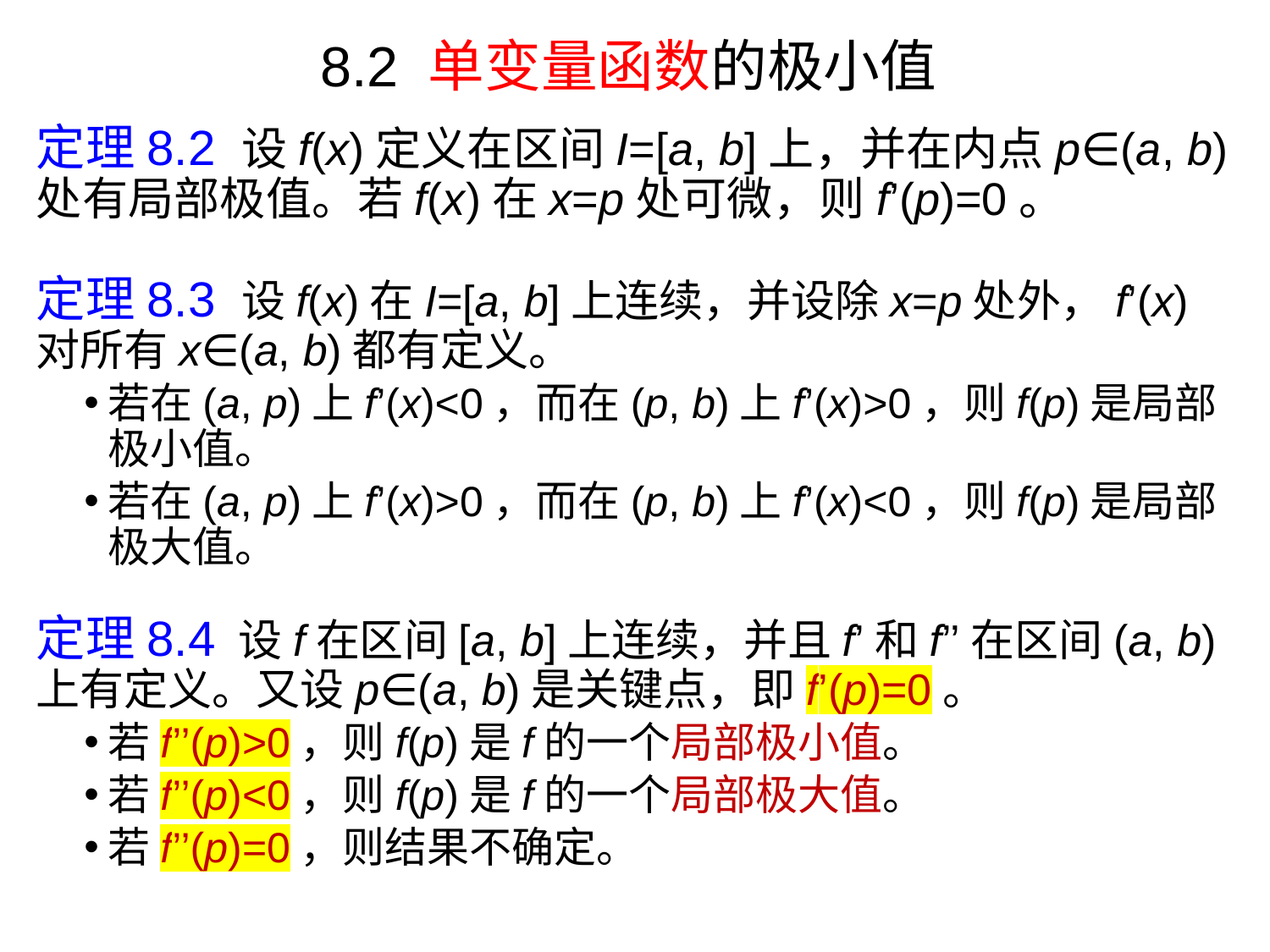

# 8.2 单变量函数的极小值
定理8.2 设f(x)定义在区间I=[a, b]上，并在内点p∈(a, b)处有局部极值。若f(x)在x=p处可微，则f’(p)=0。

定理8.3 设f(x)在I=[a, b]上连续，并设除x=p处外，f’(x)对所有x∈(a, b)都有定义。
若在(a, p)上f’(x)<0，而在(p, b)上f’(x)>0，则f(p)是局部极小值。
若在(a, p)上f’(x)>0，而在(p, b)上f’(x)<0，则f(p)是局部极大值。

定理8.4 设f在区间[a, b]上连续，并且f’和f’’在区间(a, b)上有定义。又设p∈(a, b)是关键点，即f’(p)=0。
若f’’(p)>0，则f(p)是f的一个局部极小值。
若f’’(p)<0，则f(p)是f的一个局部极大值。
若f’’(p)=0，则结果不确定。